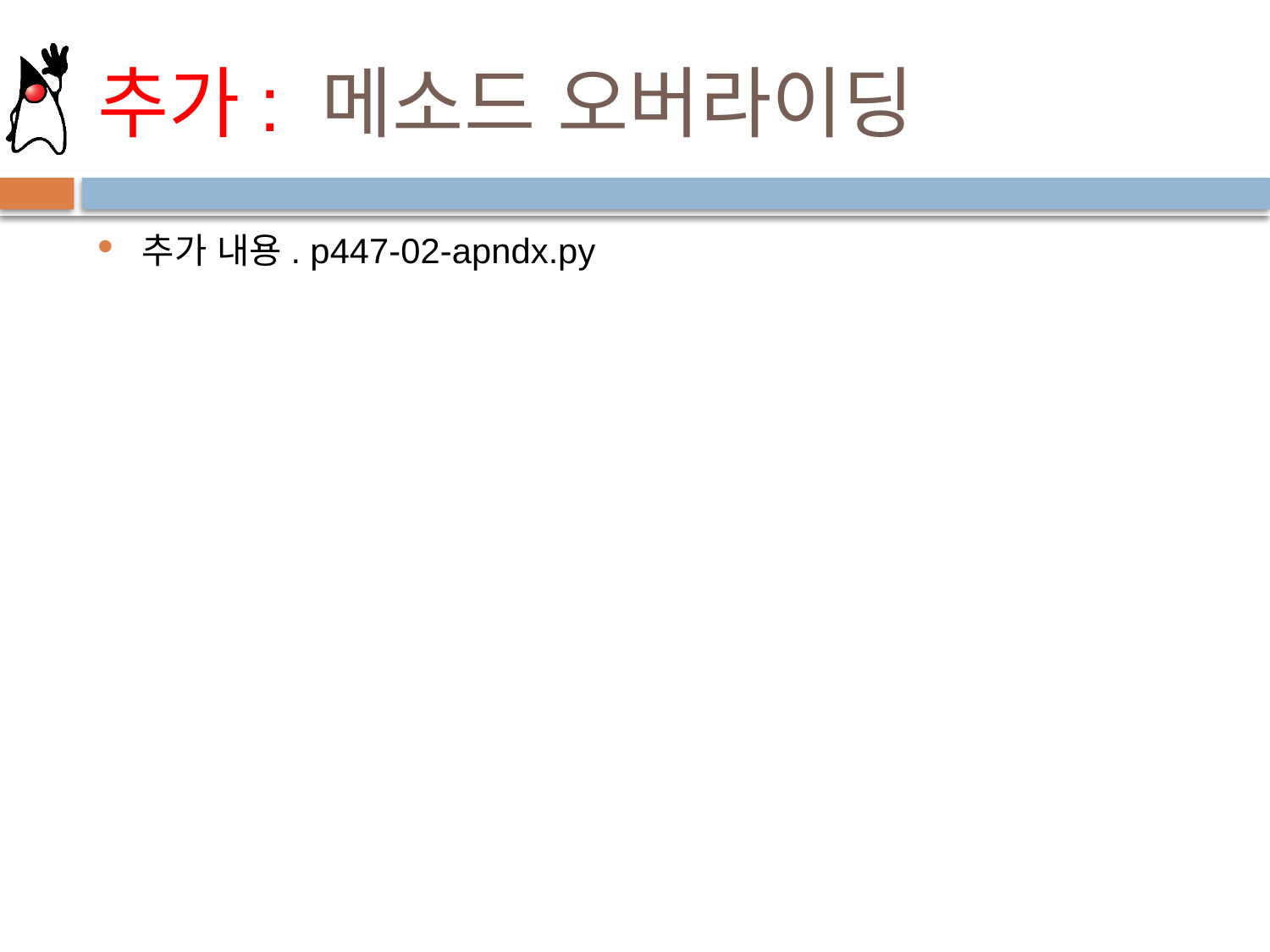

# 추가: 메소드 오버라이딩
추가 내용. p447-02-apndx.py